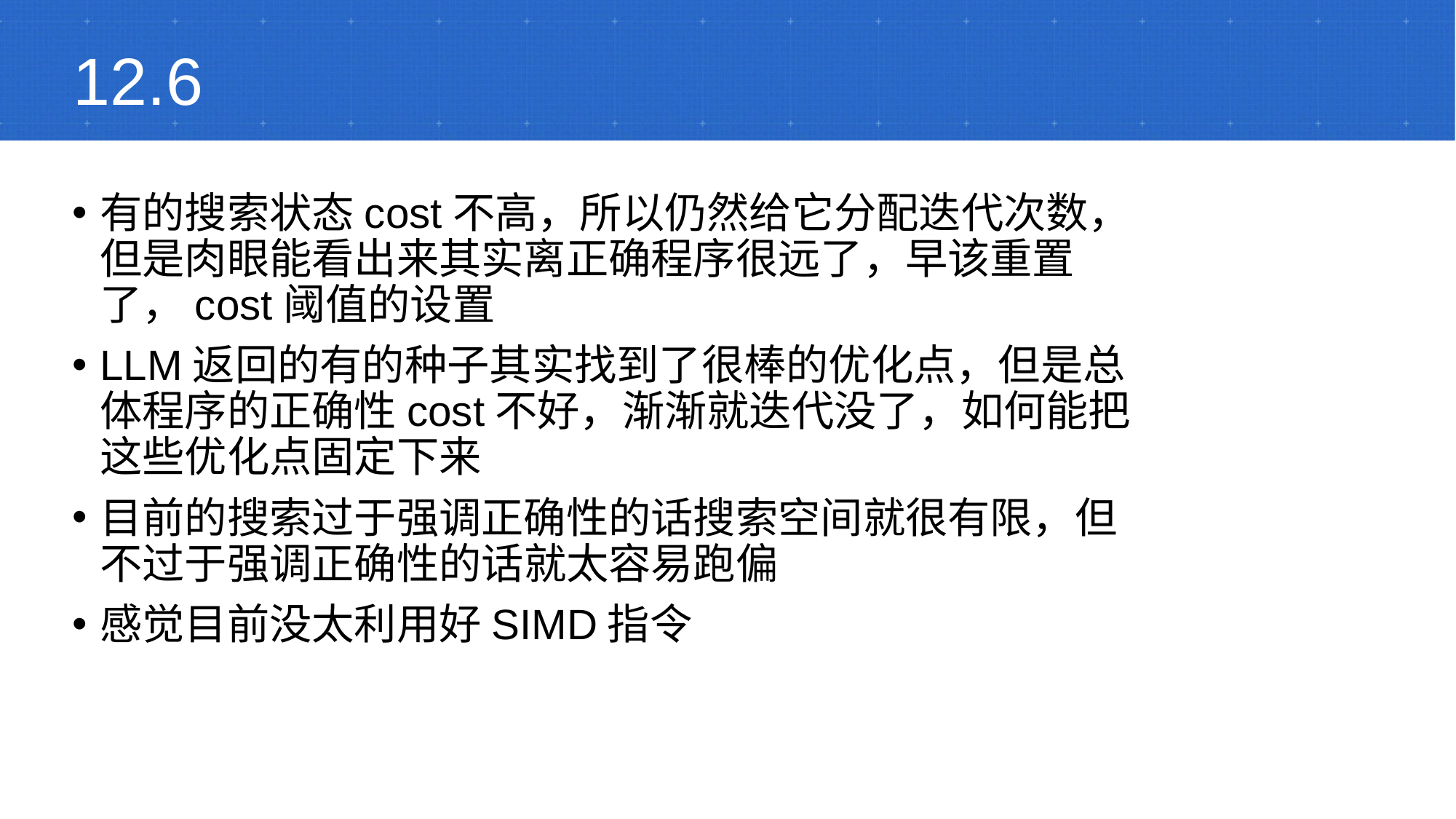

12.6
# 有的搜索状态cost不高，所以仍然给它分配迭代次数，但是肉眼能看出来其实离正确程序很远了，早该重置了，cost阈值的设置
LLM返回的有的种子其实找到了很棒的优化点，但是总体程序的正确性cost不好，渐渐就迭代没了，如何能把这些优化点固定下来
目前的搜索过于强调正确性的话搜索空间就很有限，但不过于强调正确性的话就太容易跑偏
感觉目前没太利用好SIMD指令